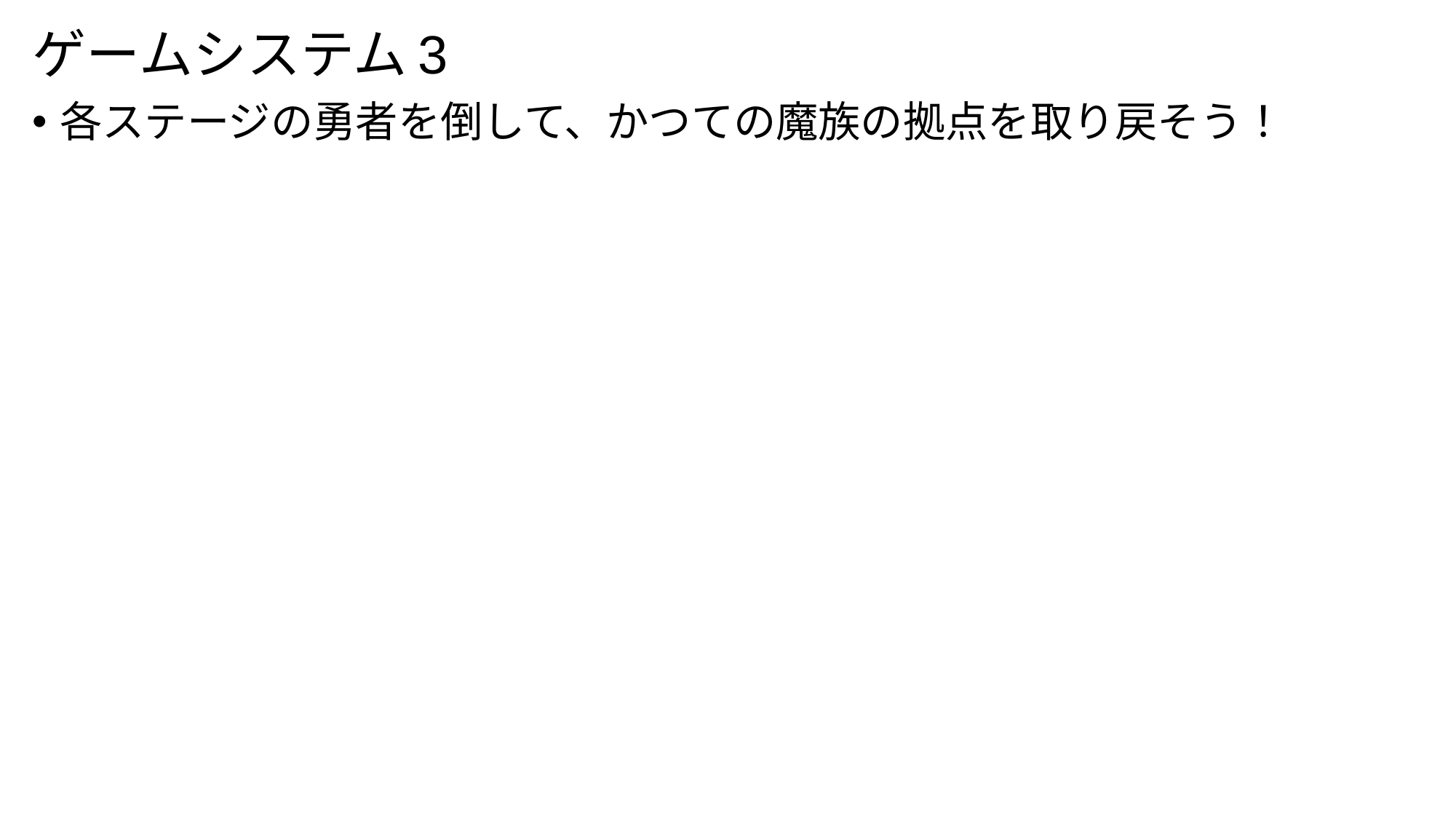

# ゲームシステム3
各ステージの勇者を倒して、かつての魔族の拠点を取り戻そう！